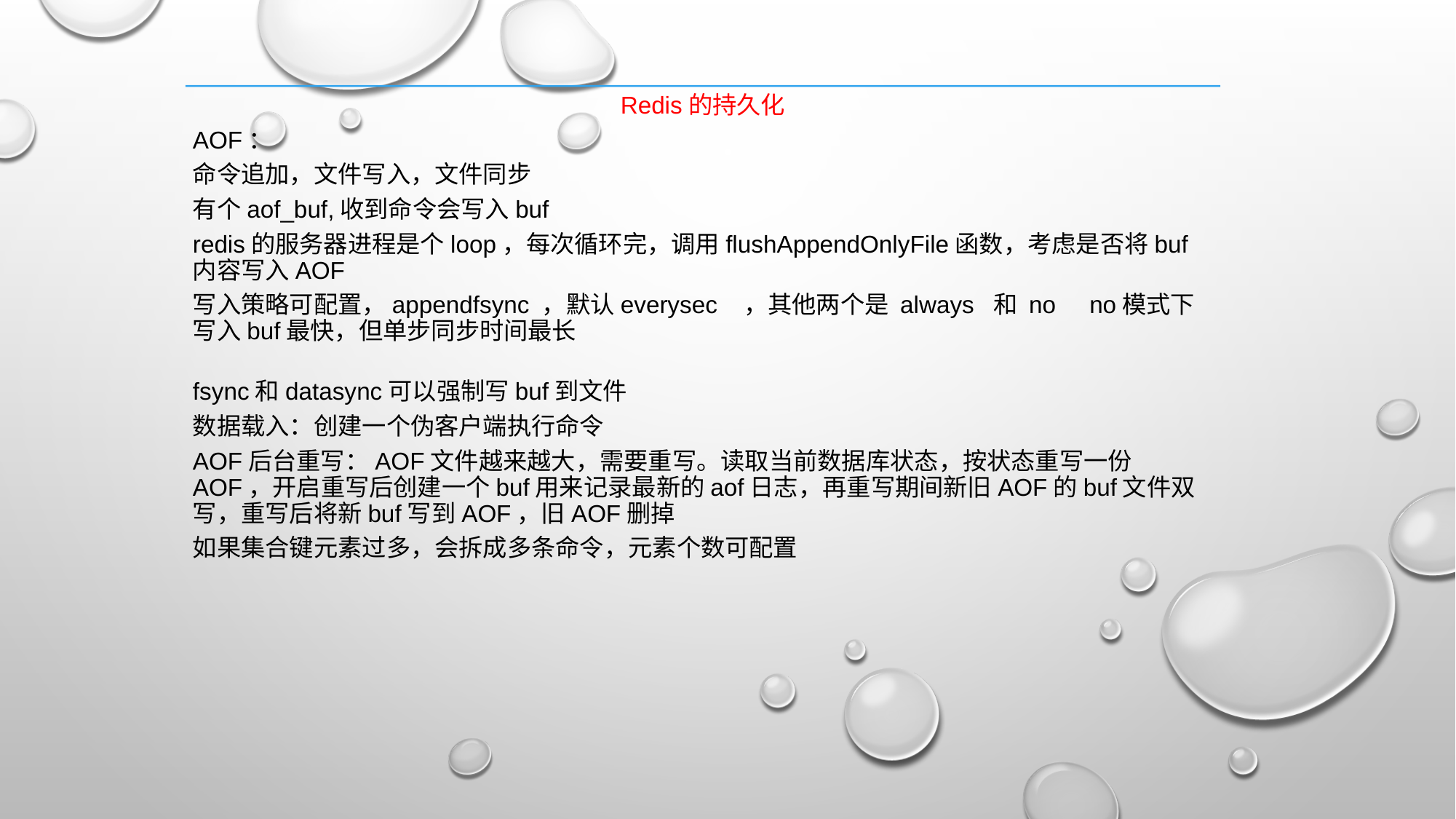

Redis的持久化
AOF：
命令追加，文件写入，文件同步
有个aof_buf,收到命令会写入buf
redis的服务器进程是个loop，每次循环完，调用flushAppendOnlyFile函数，考虑是否将buf内容写入AOF
写入策略可配置，appendfsync ，默认everysec   ，其他两个是 always  和 no     no模式下写入buf最快，但单步同步时间最长
fsync和datasync可以强制写buf到文件
数据载入：创建一个伪客户端执行命令
AOF后台重写：AOF文件越来越大，需要重写。读取当前数据库状态，按状态重写一份AOF，开启重写后创建一个buf用来记录最新的aof日志，再重写期间新旧AOF的buf文件双写，重写后将新buf写到AOF，旧AOF删掉
如果集合键元素过多，会拆成多条命令，元素个数可配置